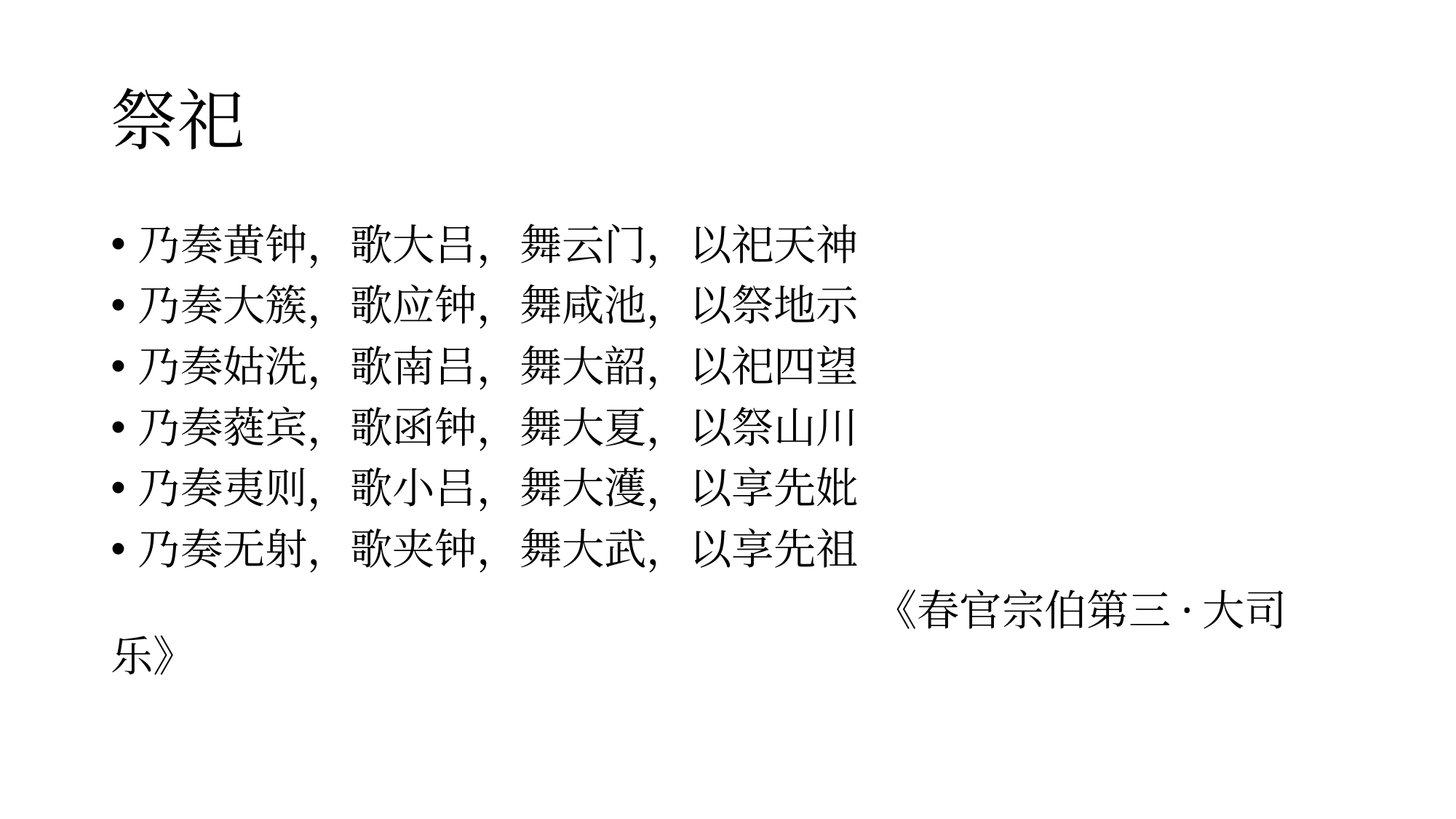

# 祭祀
乃奏黄钟，歌大吕，舞云门，以祀天神
乃奏大簇，歌应钟，舞咸池，以祭地示
乃奏姑洗，歌南吕，舞大韶，以祀四望
乃奏蕤宾，歌函钟，舞大夏，以祭山川
乃奏夷则，歌小吕，舞大濩，以享先妣
乃奏无射，歌夹钟，舞大武，以享先祖
							《春官宗伯第三·大司乐》